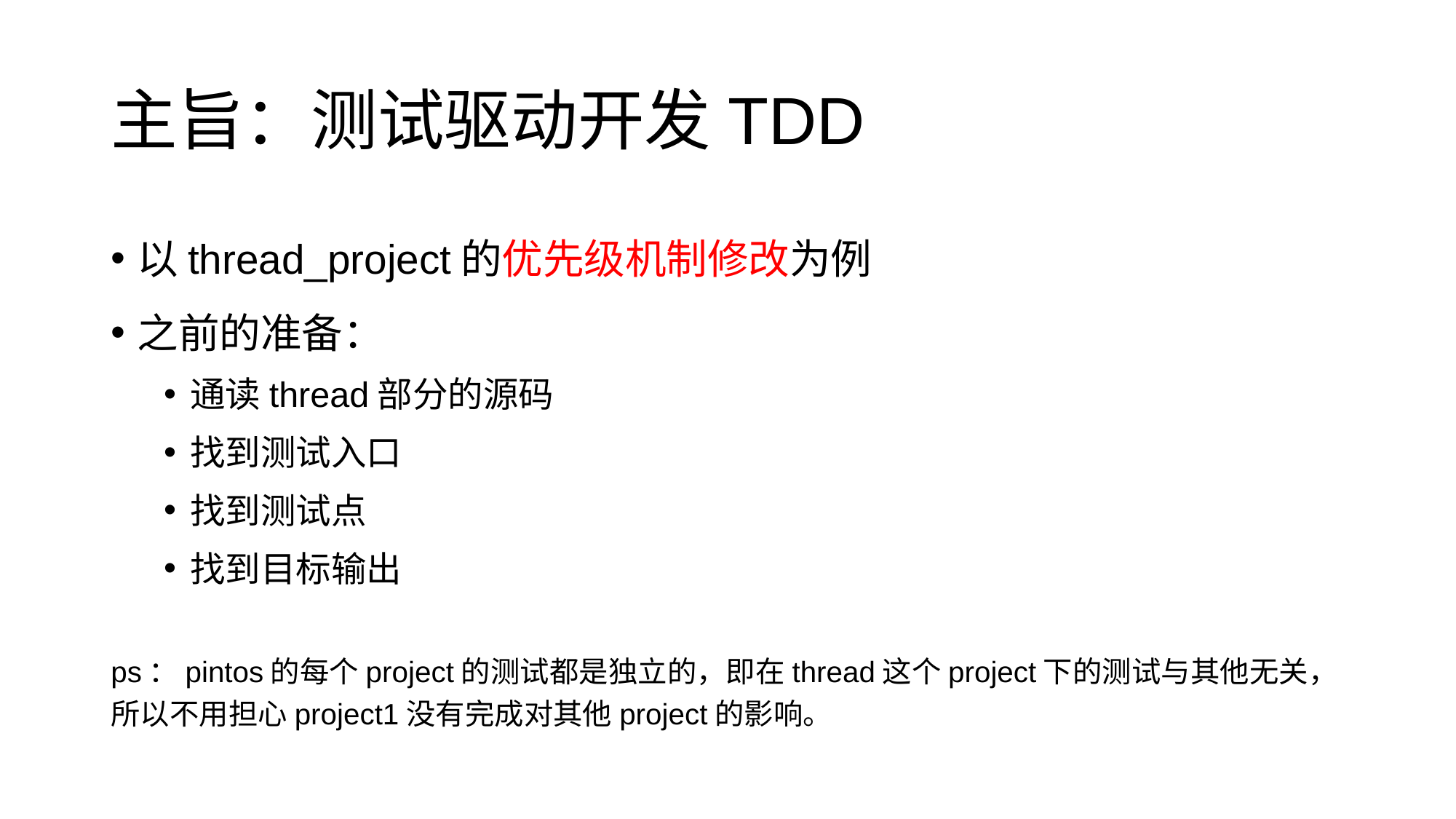

# 主旨：测试驱动开发TDD
以thread_project的优先级机制修改为例
之前的准备：
通读thread部分的源码
找到测试入口
找到测试点
找到目标输出

ps：pintos的每个project的测试都是独立的，即在thread这个project下的测试与其他无关，所以不用担心project1没有完成对其他project的影响。